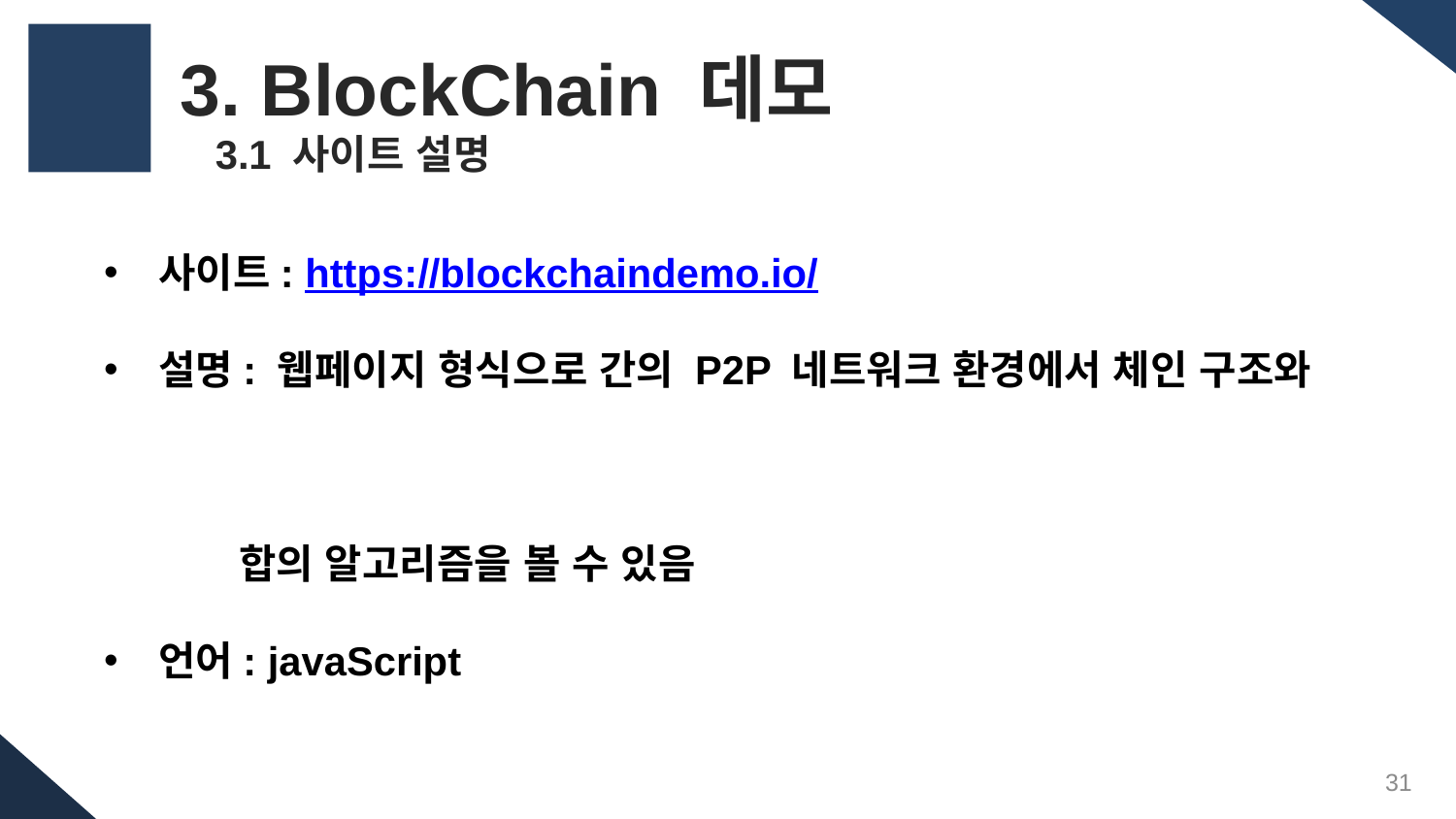

3. BlockChain 데모

  3.1 사이트 설명
사이트: https://blockchaindemo.io/
설명: 웹페이지 형식으로 간의 P2P 네트워크 환경에서 체인 구조와
           합의 알고리즘을 볼 수 있음
언어: javaScript

31